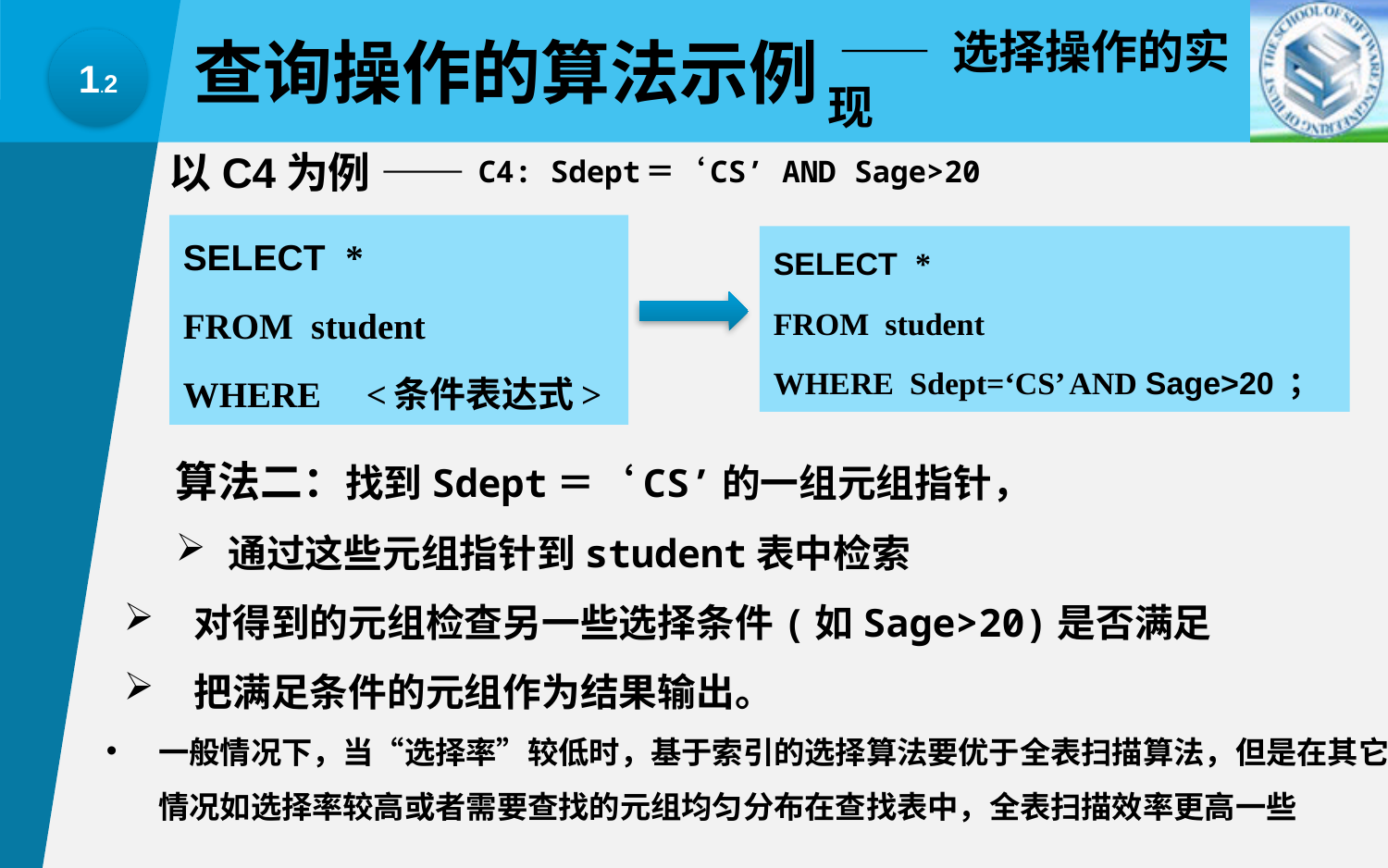

查询操作的算法示例
 —— 选择操作的实现
1.2
C4: Sdept＝‘CS’ AND Sage>20
以C4为例 ——
SELECT  *
FROM  student
WHERE     <条件表达式>
SELECT  *
FROM  student
WHERE  Sdept=‘CS’ AND Sage>20 ；

算法二：找到Sdept＝‘CS’的一组元组指针，
通过这些元组指针到student表中检索
 对得到的元组检查另一些选择条件(如Sage>20)是否满足
 把满足条件的元组作为结果输出。
一般情况下，当“选择率”较低时，基于索引的选择算法要优于全表扫描算法，但是在其它情况如选择率较高或者需要查找的元组均匀分布在查找表中，全表扫描效率更高一些